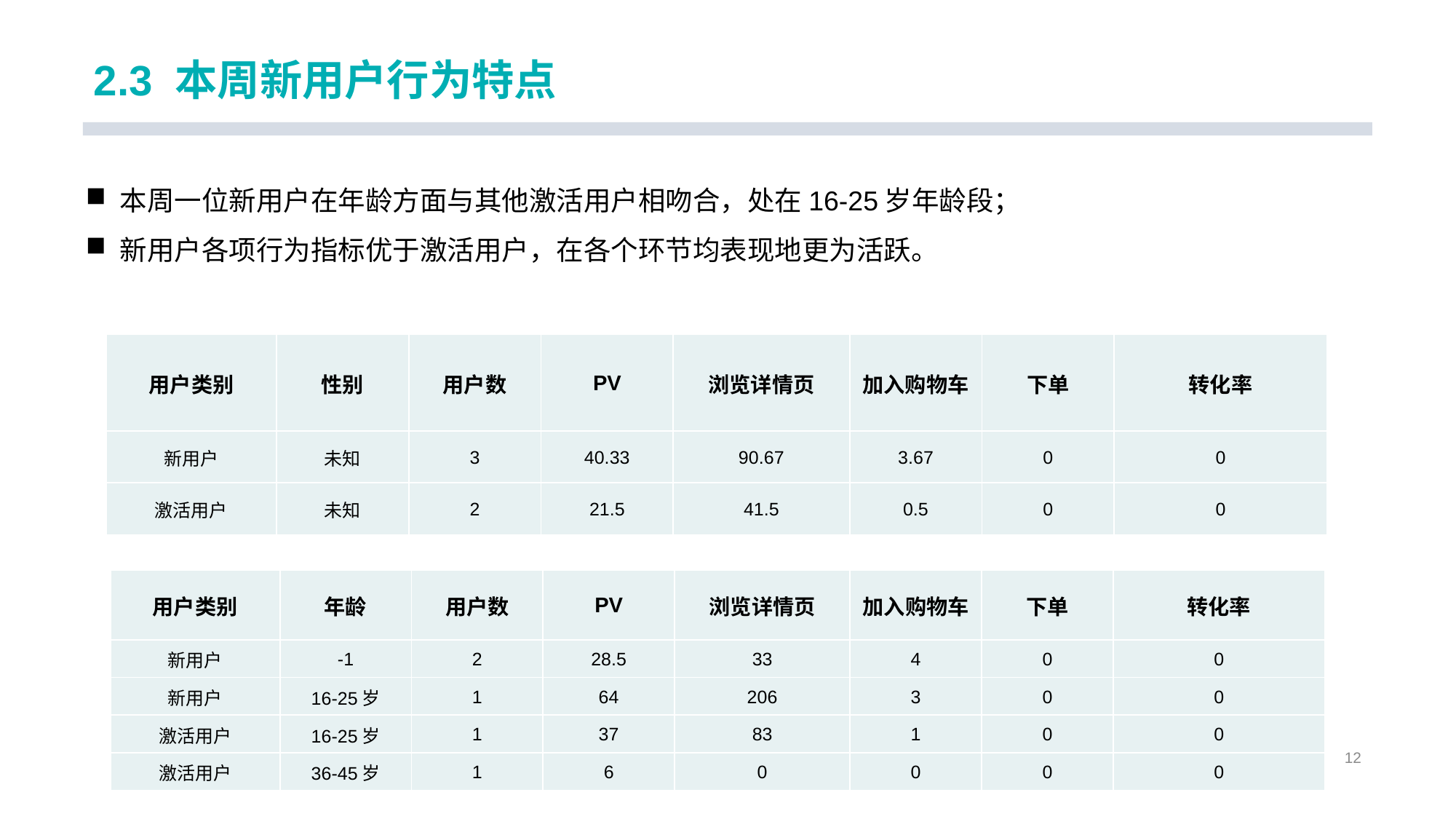

# 2.3 本周新用户行为特点
本周一位新用户在年龄方面与其他激活用户相吻合，处在16-25岁年龄段；
新用户各项行为指标优于激活用户，在各个环节均表现地更为活跃。
| 用户类别 | 性别 | 用户数 | PV | 浏览详情页 | 加入购物车 | 下单 | 转化率 |
| --- | --- | --- | --- | --- | --- | --- | --- |
| 新用户 | 未知 | 3 | 40.33 | 90.67 | 3.67 | 0 | 0 |
| 激活用户 | 未知 | 2 | 21.5 | 41.5 | 0.5 | 0 | 0 |
| 用户类别 | 年龄 | 用户数 | PV | 浏览详情页 | 加入购物车 | 下单 | 转化率 |
| --- | --- | --- | --- | --- | --- | --- | --- |
| 新用户 | -1 | 2 | 28.5 | 33 | 4 | 0 | 0 |
| 新用户 | 16-25岁 | 1 | 64 | 206 | 3 | 0 | 0 |
| 激活用户 | 16-25岁 | 1 | 37 | 83 | 1 | 0 | 0 |
| 激活用户 | 36-45岁 | 1 | 6 | 0 | 0 | 0 | 0 |
12